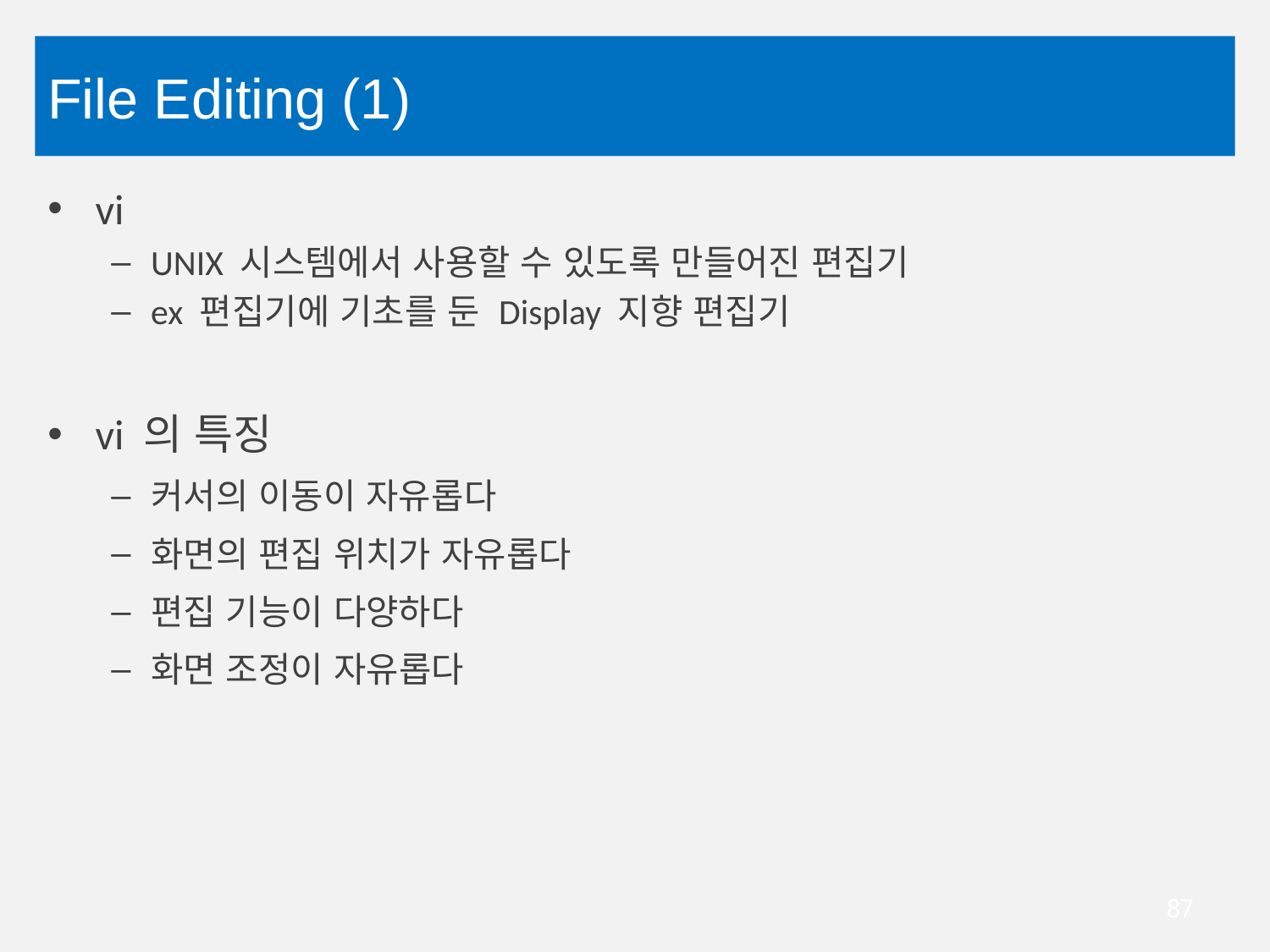

# File Editing (1)
vi
UNIX 시스템에서 사용할 수 있도록 만들어진 편집기
ex 편집기에 기초를 둔 Display 지향 편집기

vi 의 특징
커서의 이동이 자유롭다
화면의 편집 위치가 자유롭다
편집 기능이 다양하다
화면 조정이 자유롭다
87